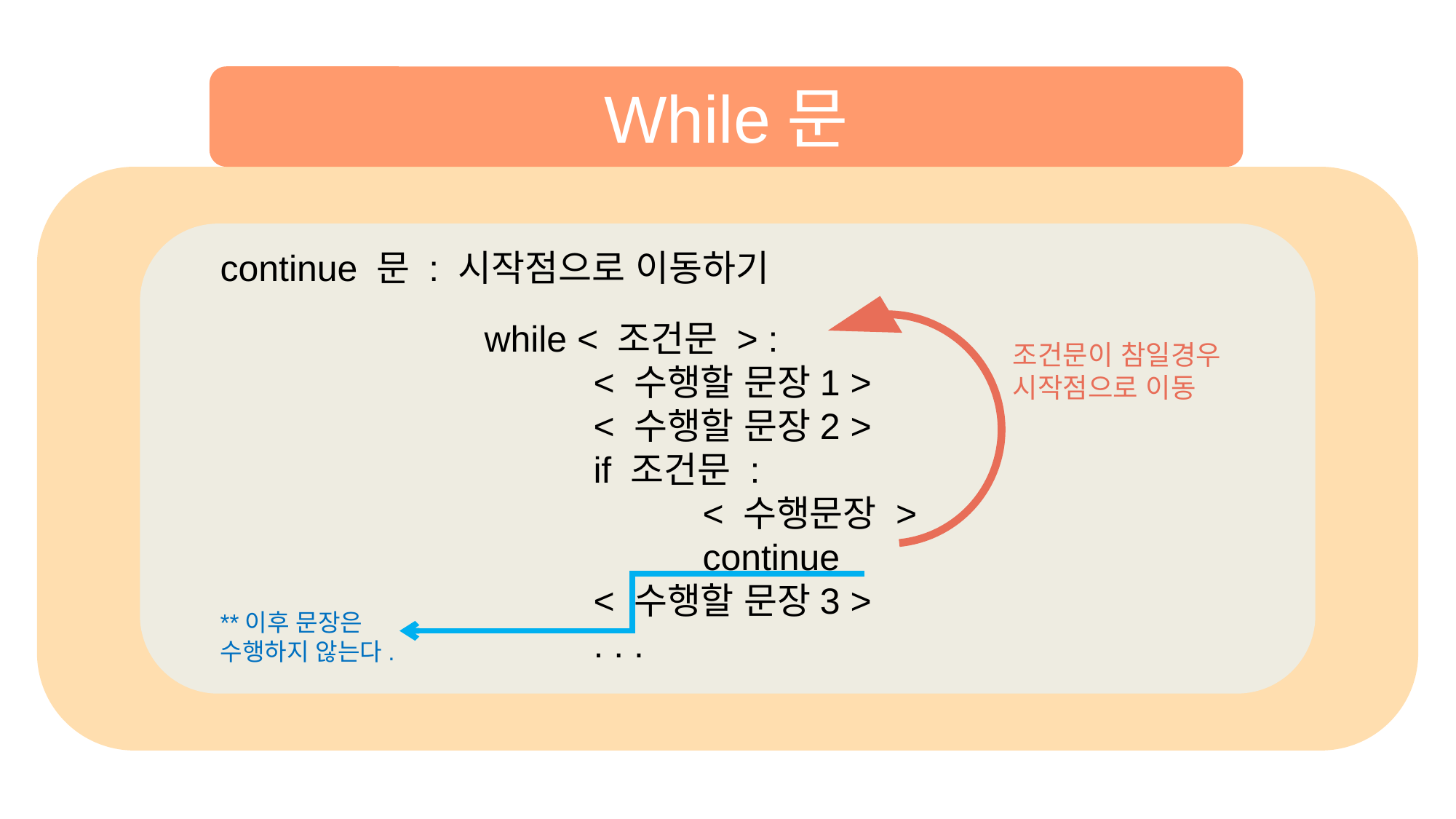

While문

continue 문 : 시작점으로 이동하기

while < 조건문 > :
	< 수행할 문장1 >
	< 수행할 문장2 >
	if 조건문 :
		< 수행문장 >
		continue
	< 수행할 문장3 >
	. . .
조건문이 참일경우
시작점으로 이동
**이후 문장은
수행하지 않는다.